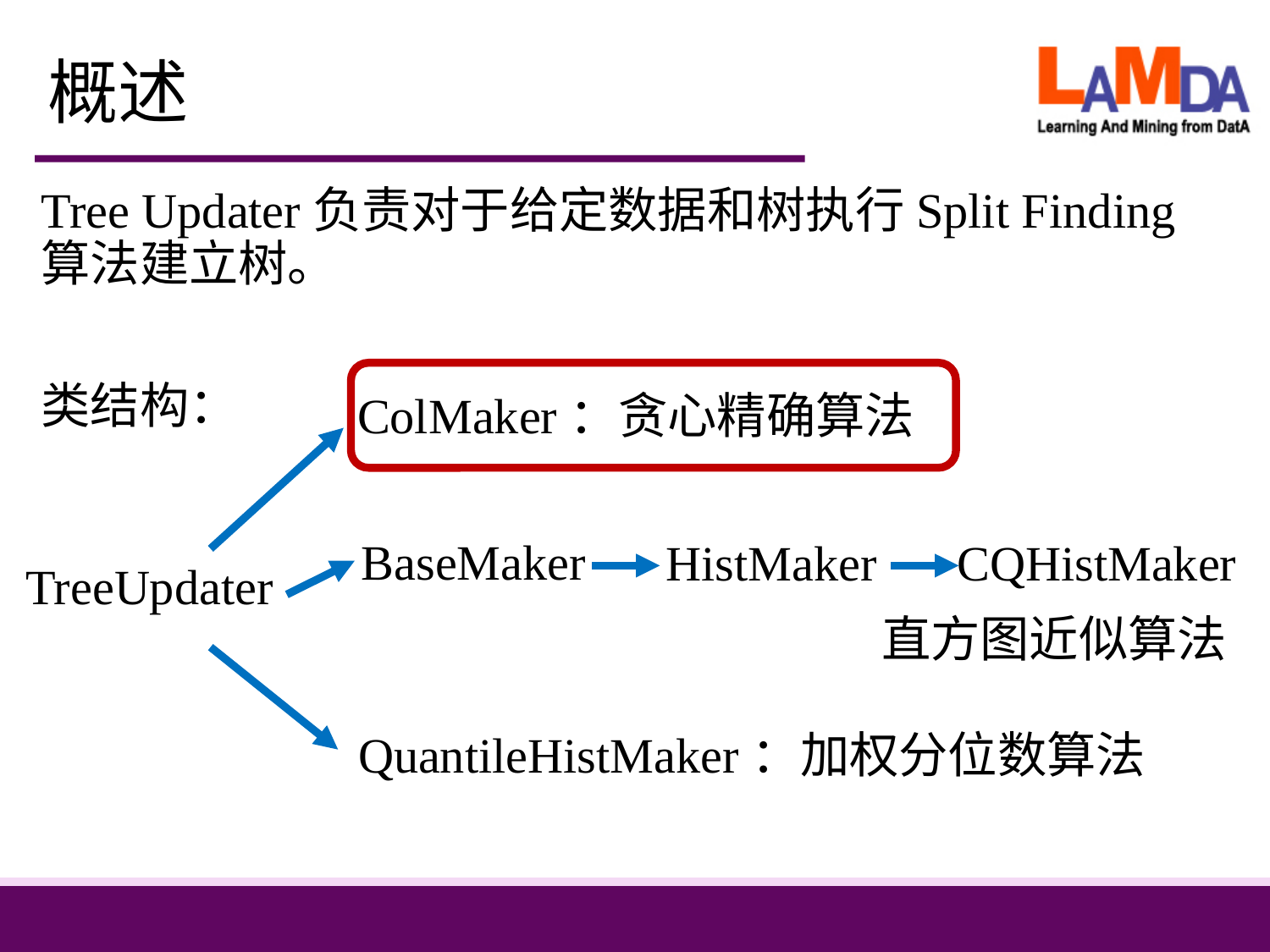

# 概述
Tree Updater负责对于给定数据和树执行Split Finding算法建立树。

类结构：

ColMaker：贪心精确算法
BaseMaker
HistMaker
CQHistMaker
TreeUpdater
直方图近似算法
QuantileHistMaker：加权分位数算法